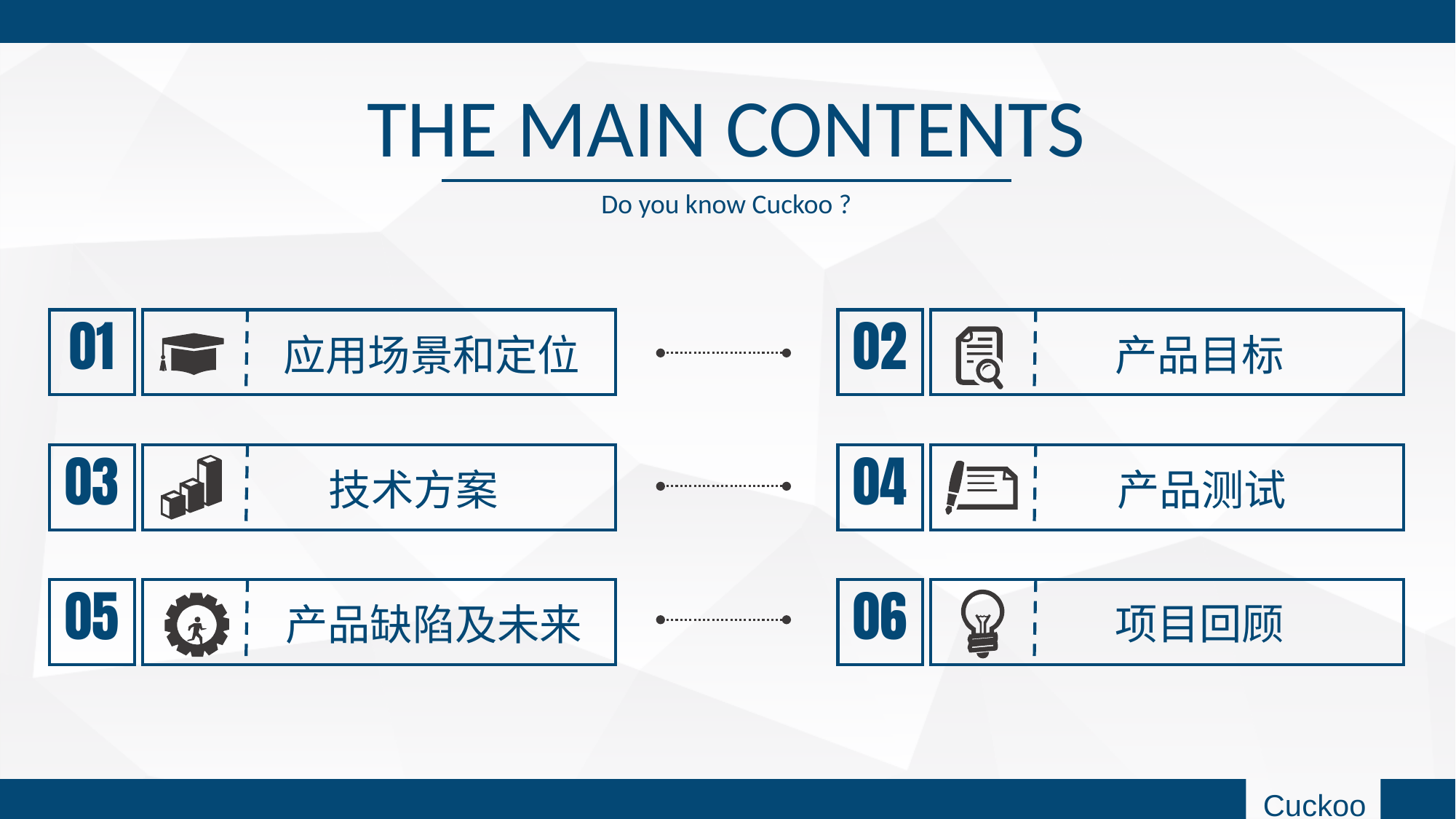

THE MAIN CONTENTS
Do you know Cuckoo ?
01

应用场景和定位

02

产品目标

03

技术方案

04

产品测试

05

产品缺陷及未来

06

项目回顾

Cuckoo